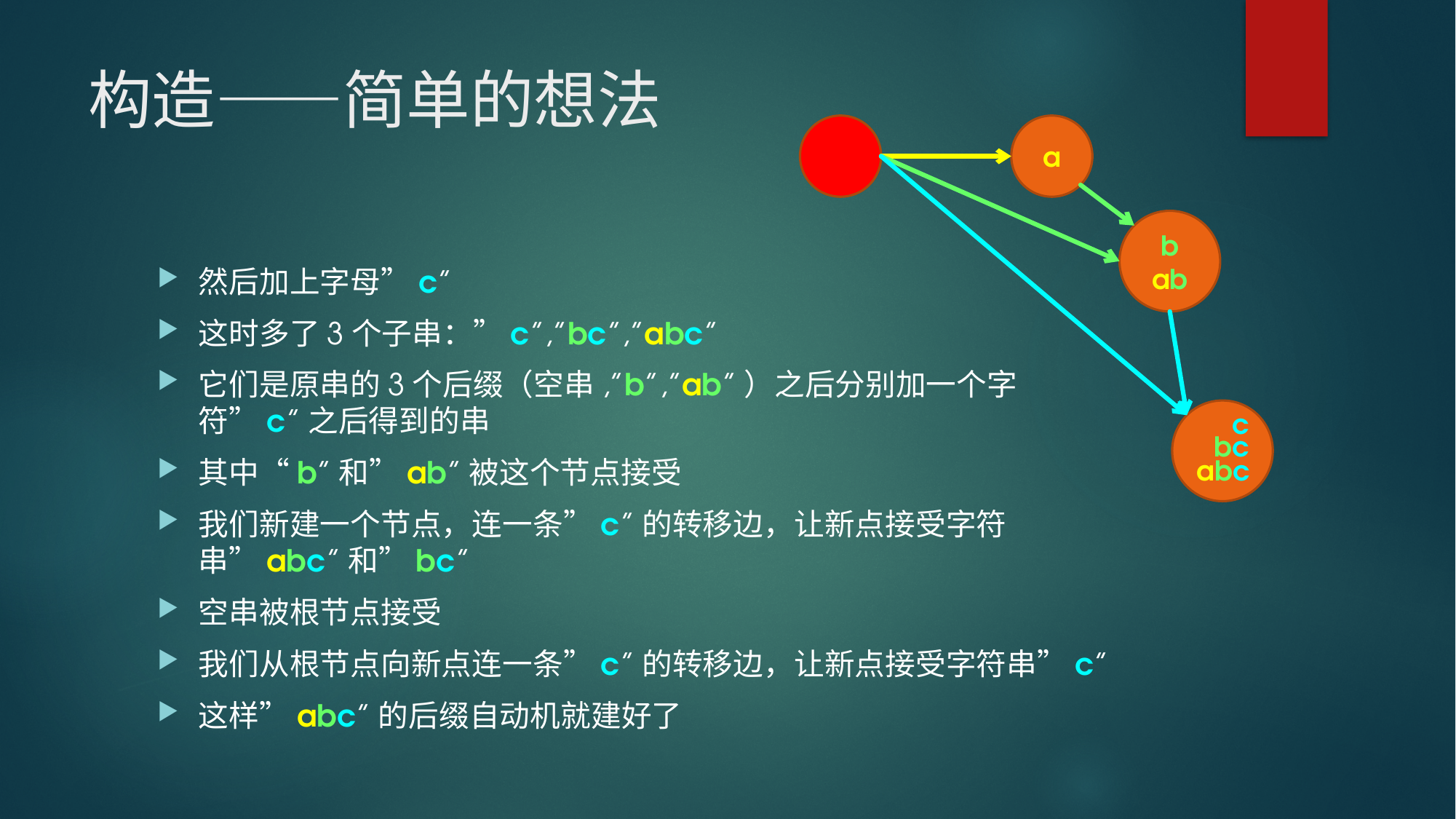

# 构造——简单的想法

a

b
然后加上字母”c”
这时多了3个子串：”c”,”bc”,”abc”
它们是原串的3个后缀（空串,”b”,”ab”）之后分别加一个字符”c”之后得到的串
其中“b”和”ab”被这个节点接受
我们新建一个节点，连一条”c”的转移边，让新点接受字符串”abc”和”bc”
空串被根节点接受
我们从根节点向新点连一条”c”的转移边，让新点接受字符串”c”
这样”abc”的后缀自动机就建好了

ab

c
bc
abc